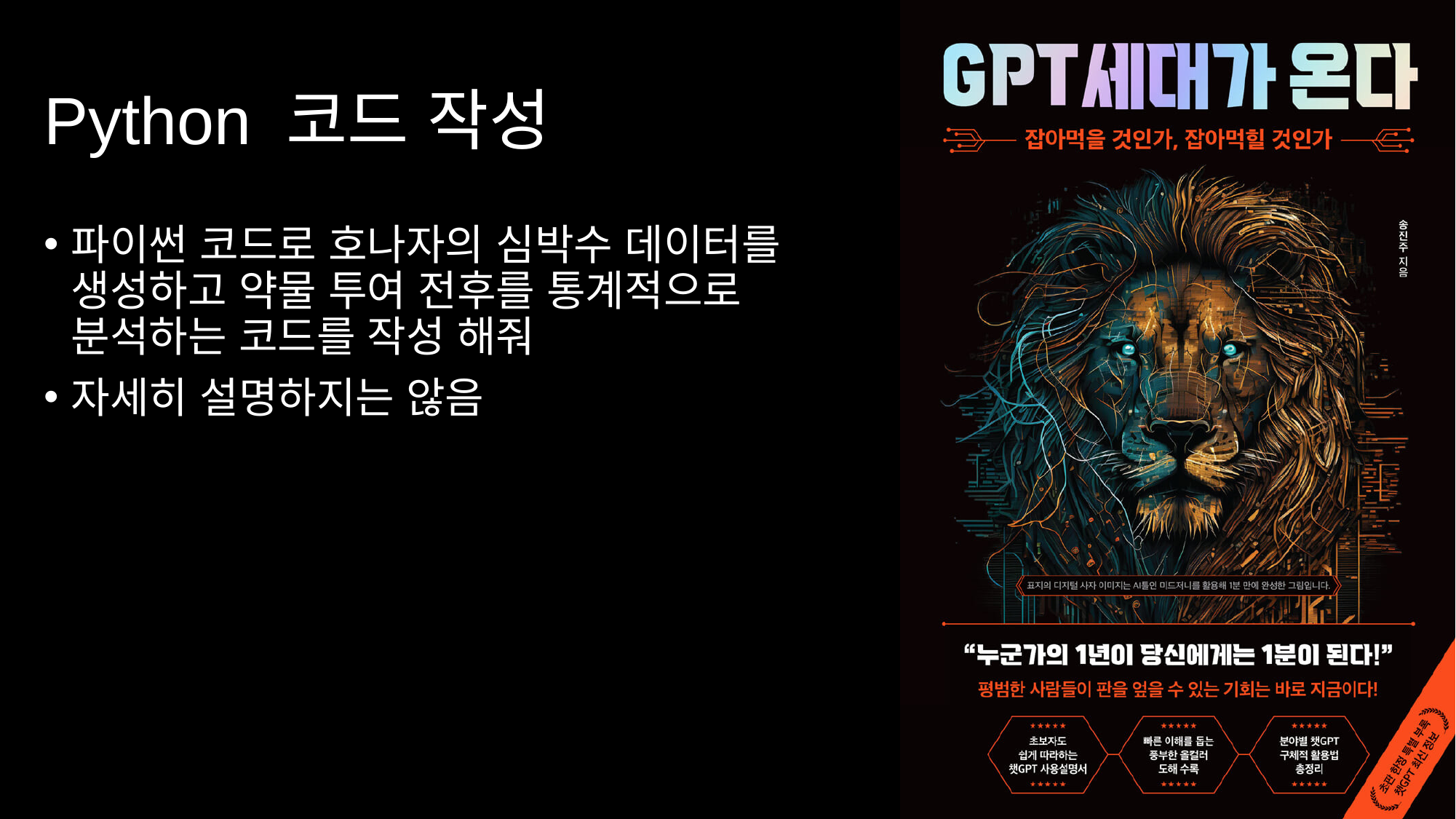

# Python 코드 작성
파이썬 코드로 호나자의 심박수 데이터를 생성하고 약물 투여 전후를 통계적으로 분석하는 코드를 작성 해줘
자세히 설명하지는 않음